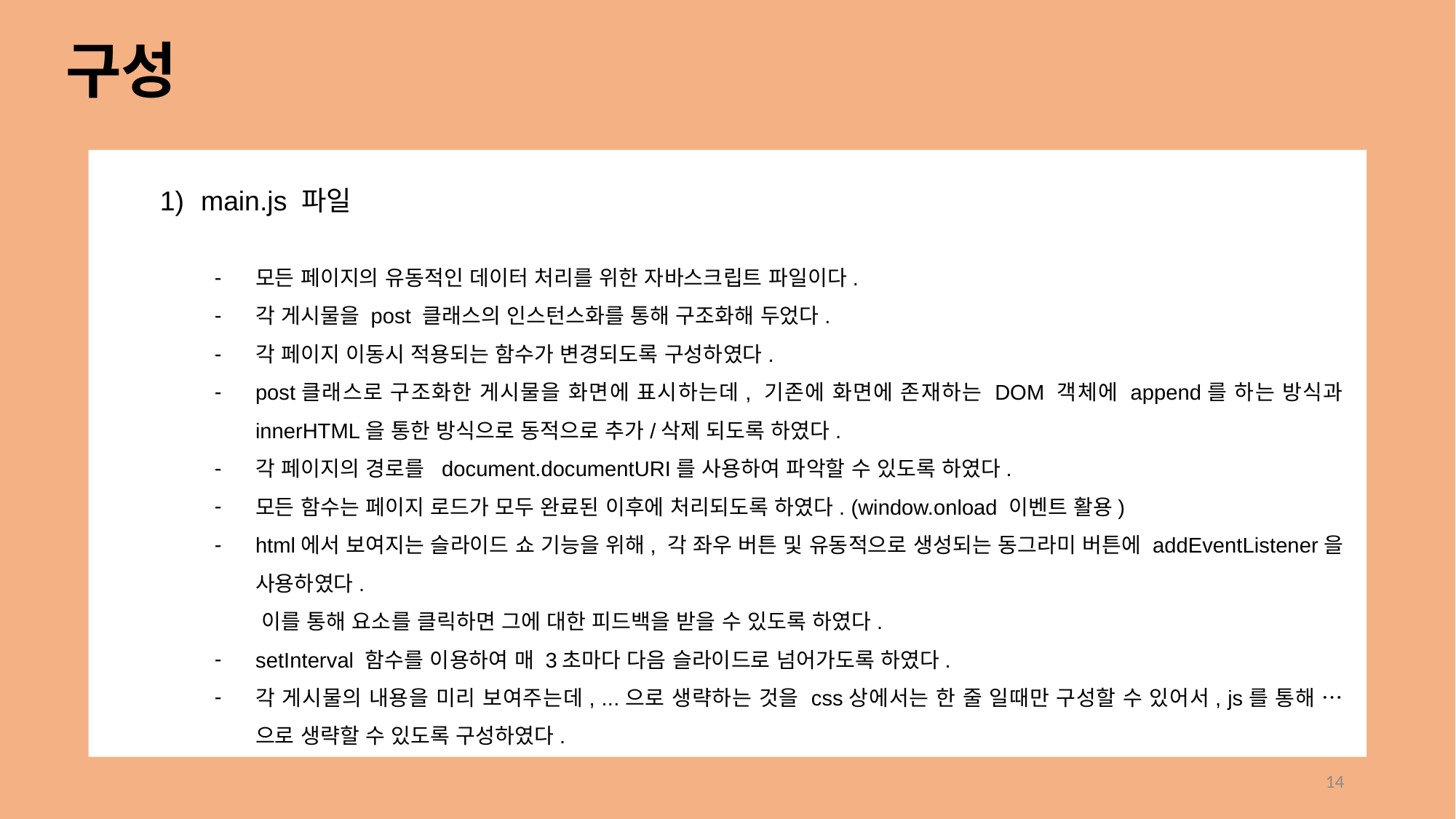

# 2-2. 프로그램 구성

main.js 파일

모든 페이지의 유동적인 데이터 처리를 위한 자바스크립트 파일이다.
각 게시물을 post 클래스의 인스턴스화를 통해 구조화해 두었다.
각 페이지 이동시 적용되는 함수가 변경되도록 구성하였다.
post클래스로 구조화한 게시물을 화면에 표시하는데, 기존에 화면에 존재하는 DOM 객체에 append를 하는 방식과 innerHTML을 통한 방식으로 동적으로 추가/삭제 되도록 하였다.
각 페이지의 경로를  document.documentURI를 사용하여 파악할 수 있도록 하였다.
모든 함수는 페이지 로드가 모두 완료된 이후에 처리되도록 하였다. (window.onload 이벤트 활용)
html에서 보여지는 슬라이드 쇼 기능을 위해, 각 좌우 버튼 및 유동적으로 생성되는 동그라미 버튼에 addEventListener을 사용하였다.
       이를 통해 요소를 클릭하면 그에 대한 피드백을 받을 수 있도록 하였다.
setInterval 함수를 이용하여 매 3초마다 다음 슬라이드로 넘어가도록 하였다.
각 게시물의 내용을 미리 보여주는데, ...으로 생략하는 것을 css상에서는 한 줄 일때만 구성할 수 있어서, js를 통해 …으로 생략할 수 있도록 구성하였다.
14